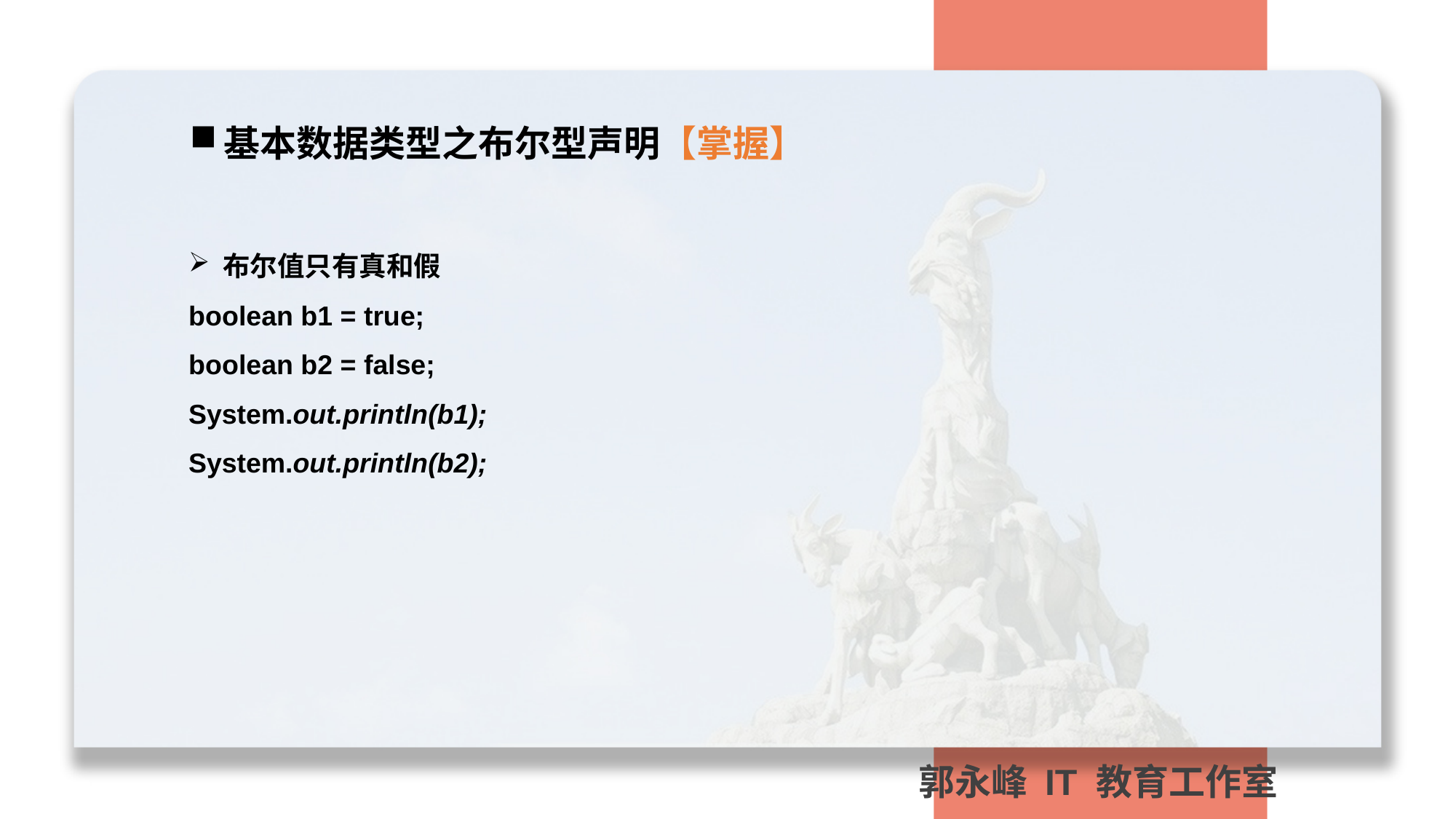

基本数据类型之布尔型声明【掌握】
布尔值只有真和假
boolean b1 = true;
boolean b2 = false;
System.out.println(b1);
System.out.println(b2);